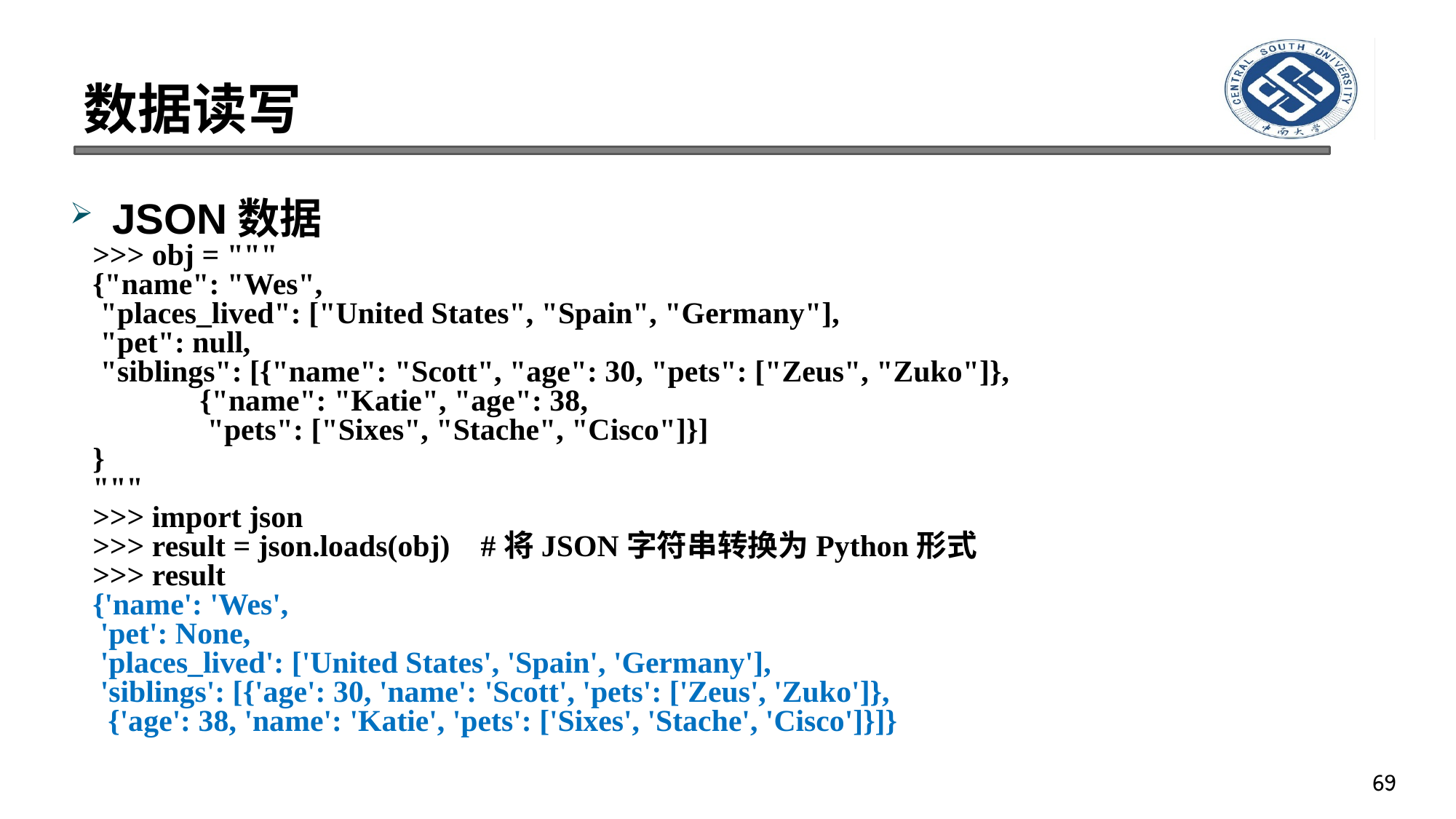

# 数据读写
JSON数据
>>> obj = """
{"name": "Wes",
 "places_lived": ["United States", "Spain", "Germany"],
 "pet": null,
 "siblings": [{"name": "Scott", "age": 30, "pets": ["Zeus", "Zuko"]},
              {"name": "Katie", "age": 38,
               "pets": ["Sixes", "Stache", "Cisco"]}]
}
"""
>>> import json
>>> result = json.loads(obj)    #将JSON字符串转换为Python形式
>>> result
{'name': 'Wes',
 'pet': None,
 'places_lived': ['United States', 'Spain', 'Germany'],
 'siblings': [{'age': 30, 'name': 'Scott', 'pets': ['Zeus', 'Zuko']},
  {'age': 38, 'name': 'Katie', 'pets': ['Sixes', 'Stache', 'Cisco']}]}

69